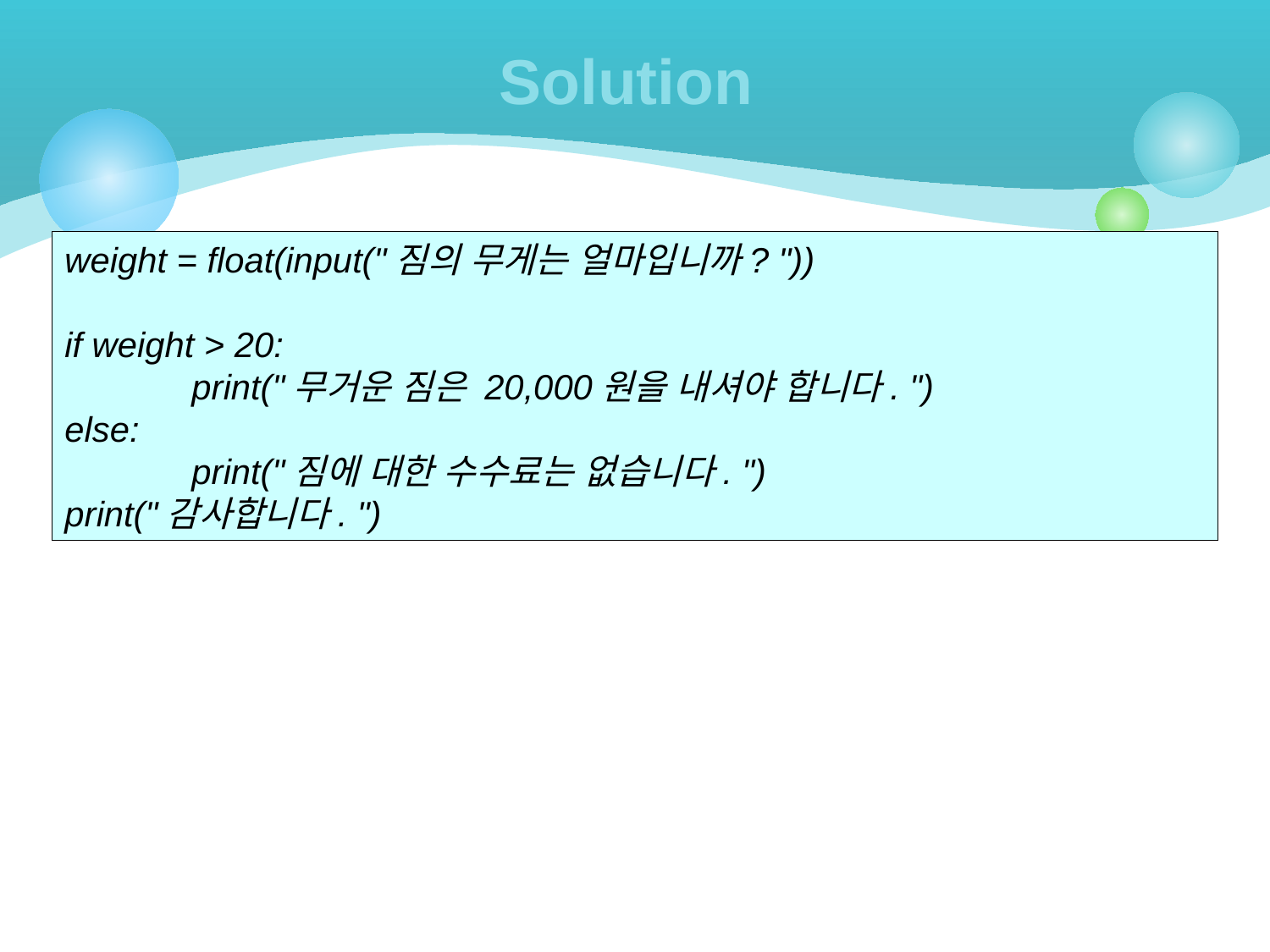

# Solution
weight = float(input("짐의 무게는 얼마입니까? "))

if weight > 20:
	print("무거운 짐은 20,000원을 내셔야 합니다. ")
else:
	print("짐에 대한 수수료는 없습니다. ")
print("감사합니다. ")